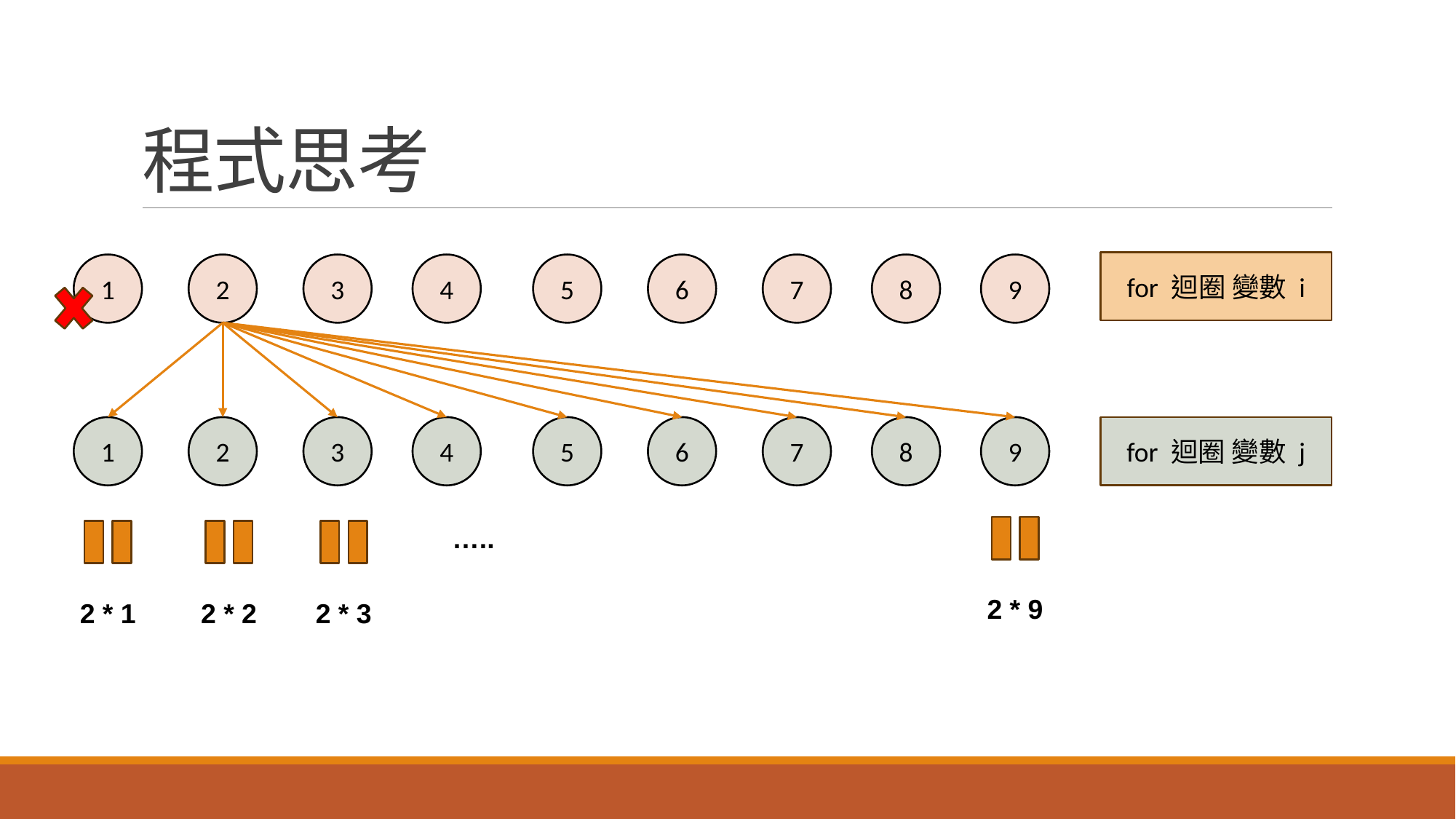

# 程式思考
for 迴圈 變數 i
1
2
3
4
5
6
7
8
9

1
2
3
4
5
6
7
8
9
for 迴圈 變數 j

2 * 9

2 * 1

2 * 2

2 * 3
…..